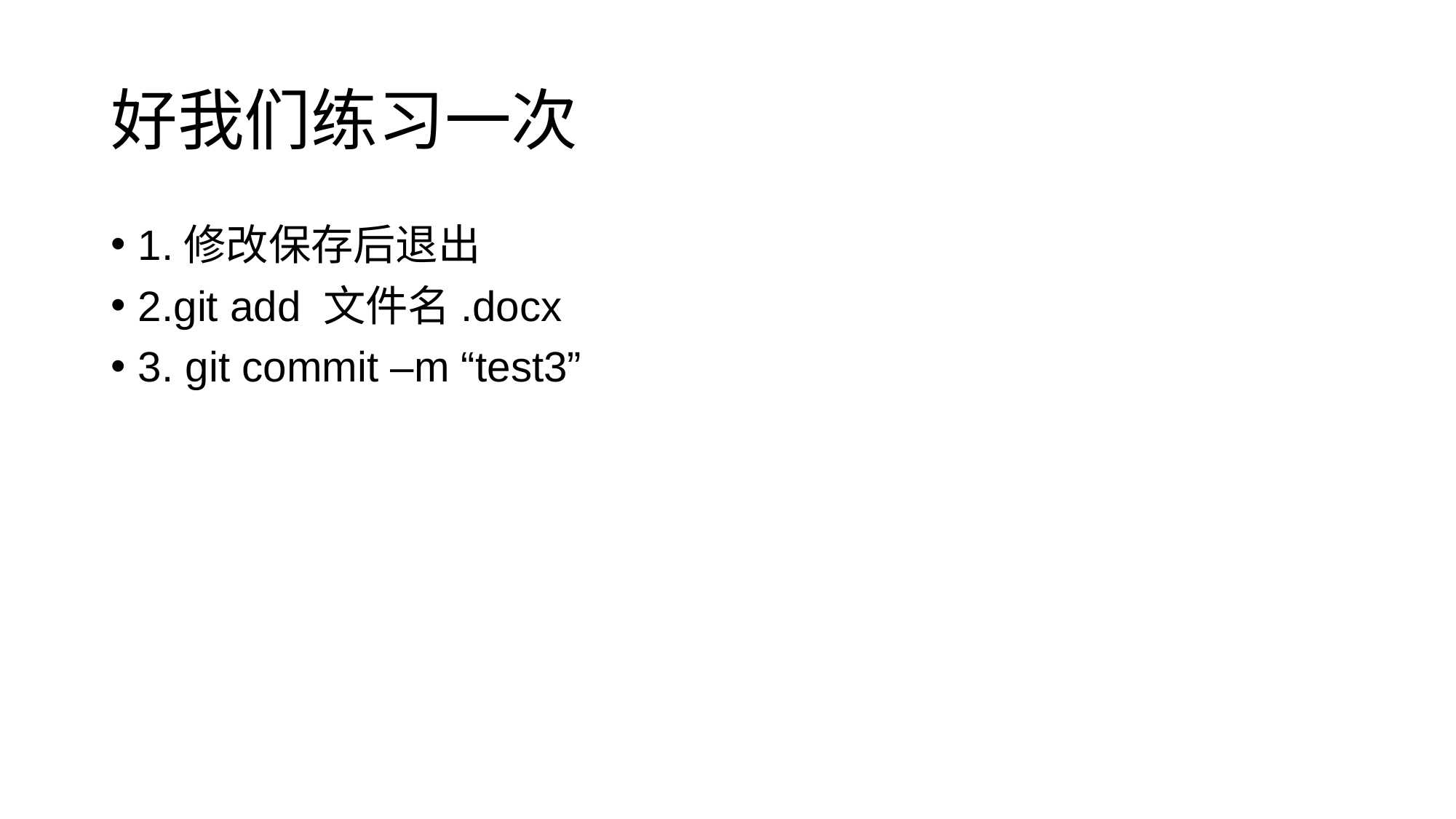

# 好我们练习一次
1.修改保存后退出
2.git add 文件名.docx
3. git commit –m “test3”